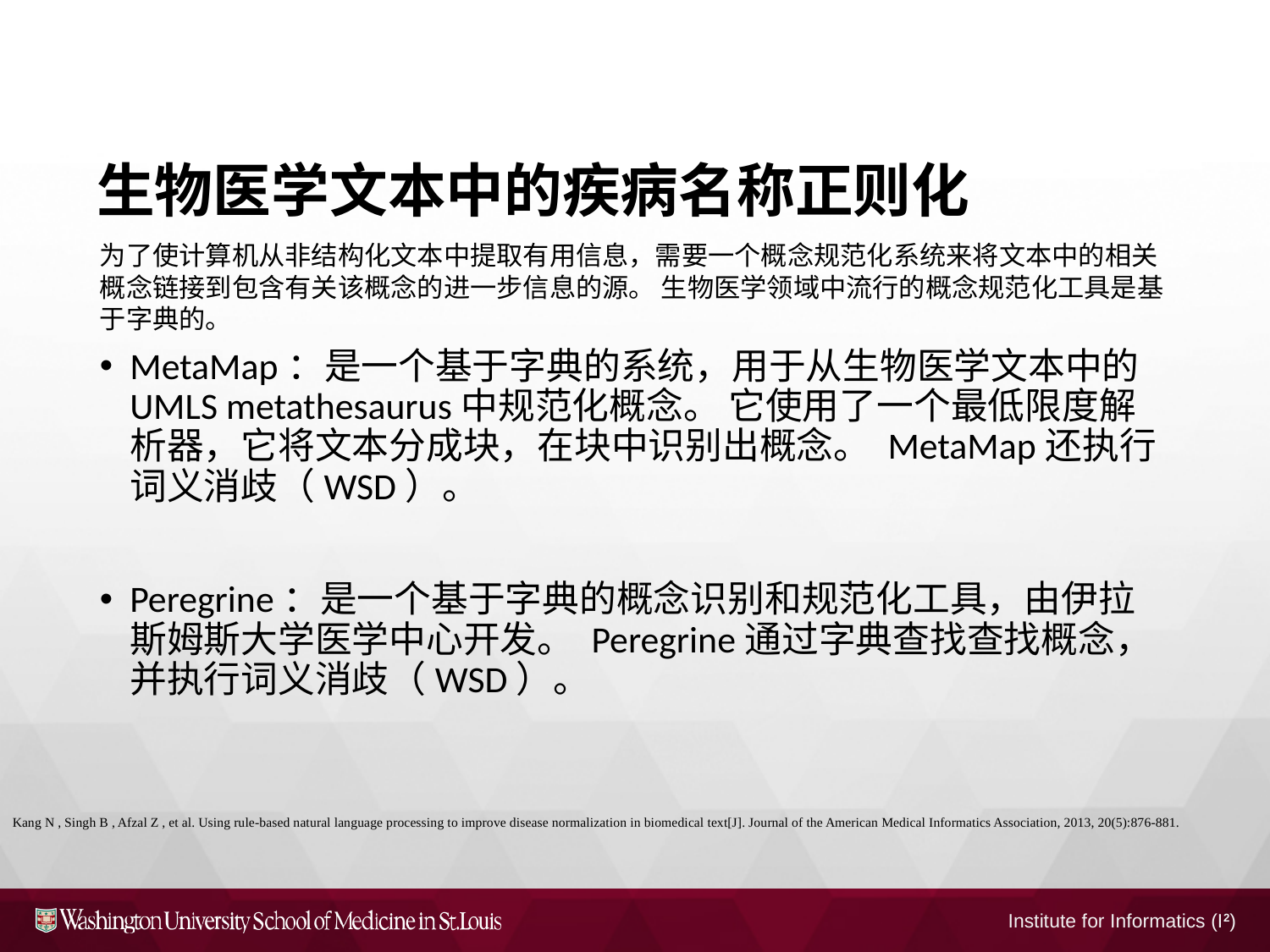

生物医学文本中的疾病名称正则化
为了使计算机从非结构化文本中提取有用信息，需要一个概念规范化系统来将文本中的相关概念链接到包含有关该概念的进一步信息的源。 生物医学领域中流行的概念规范化工具是基于字典的。
MetaMap：是一个基于字典的系统，用于从生物医学文本中的UMLS metathesaurus中规范化概念。 它使用了一个最低限度解析器，它将文本分成块，在块中识别出概念。 MetaMap还执行词义消歧（WSD）。

Peregrine：是一个基于字典的概念识别和规范化工具，由伊拉斯姆斯大学医学中心开发。 Peregrine通过字典查找查找概念，并执行词义消歧（WSD）。
Kang N , Singh B , Afzal Z , et al. Using rule-based natural language processing to improve disease normalization in biomedical text[J]. Journal of the American Medical Informatics Association, 2013, 20(5):876-881.